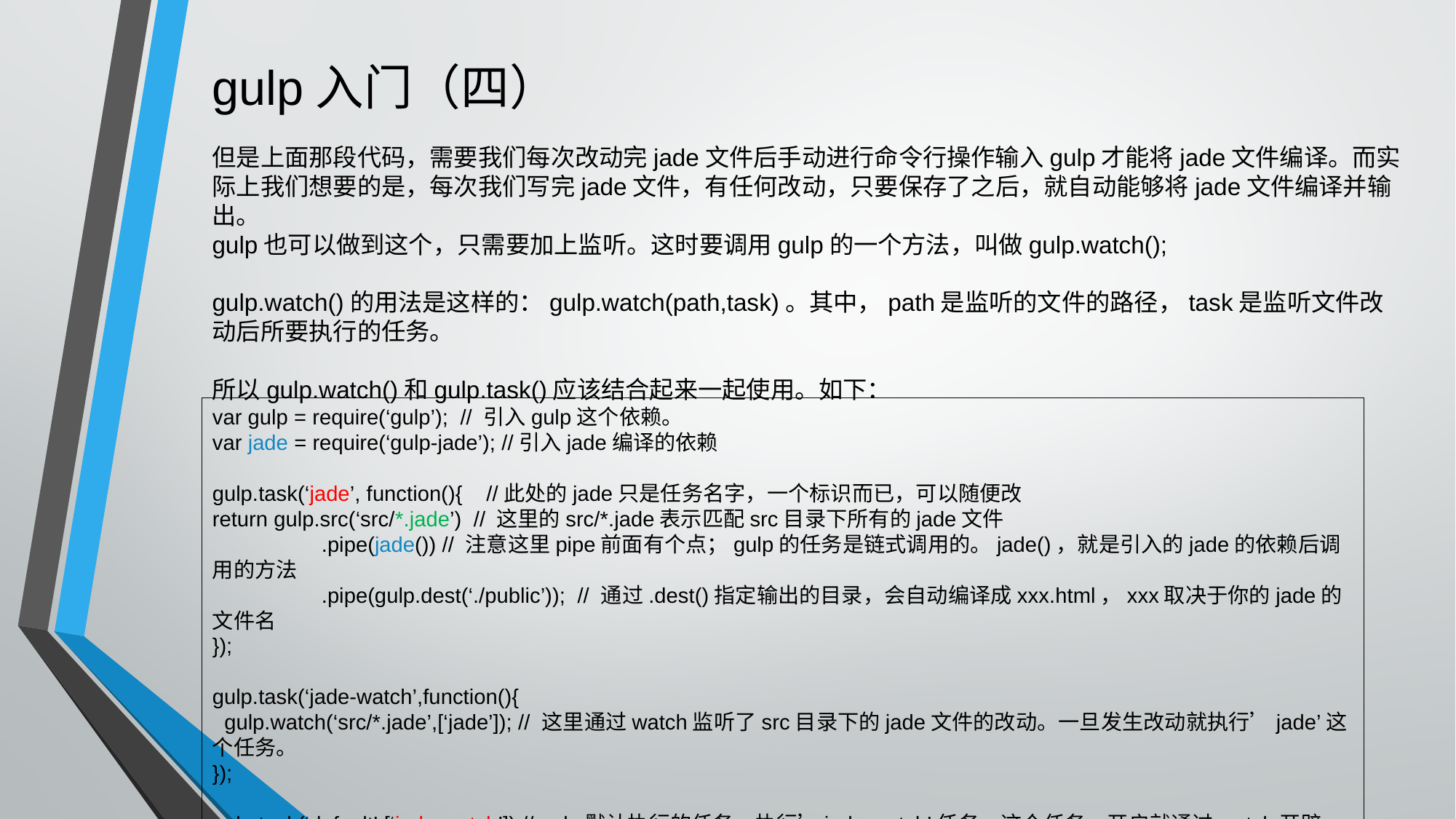

gulp入门（四）

但是上面那段代码，需要我们每次改动完jade文件后手动进行命令行操作输入gulp才能将jade文件编译。而实际上我们想要的是，每次我们写完jade文件，有任何改动，只要保存了之后，就自动能够将jade文件编译并输出。
gulp也可以做到这个，只需要加上监听。这时要调用gulp的一个方法，叫做gulp.watch();

gulp.watch()的用法是这样的：gulp.watch(path,task)。其中，path是监听的文件的路径，task是监听文件改动后所要执行的任务。

所以gulp.watch()和gulp.task()应该结合起来一起使用。如下：
var gulp = require(‘gulp’);  // 引入gulp这个依赖。
var jade = require(‘gulp-jade’); //引入jade编译的依赖

gulp.task(‘jade’, function(){    //此处的jade只是任务名字，一个标识而已，可以随便改
return gulp.src(‘src/*.jade’)  // 这里的src/*.jade表示匹配src目录下所有的jade文件
	.pipe(jade()) // 注意这里pipe前面有个点；gulp的任务是链式调用的。jade()，就是引入的jade的依赖后调用的方法
	.pipe(gulp.dest(‘./public’));  // 通过.dest()指定输出的目录，会自动编译成xxx.html，xxx取决于你的jade的文件名
});

gulp.task(‘jade-watch’,function(){
  gulp.watch(‘src/*.jade’,[‘jade’]); // 这里通过watch监听了src目录下的jade文件的改动。一旦发生改动就执行’jade’这个任务。
});

gulp.task(‘default’,[‘jade-watch’]) // gulp默认执行的任务，执行’jade-watch’任务，这个任务一开启就通过watch开辟一个进程监听文件改动。